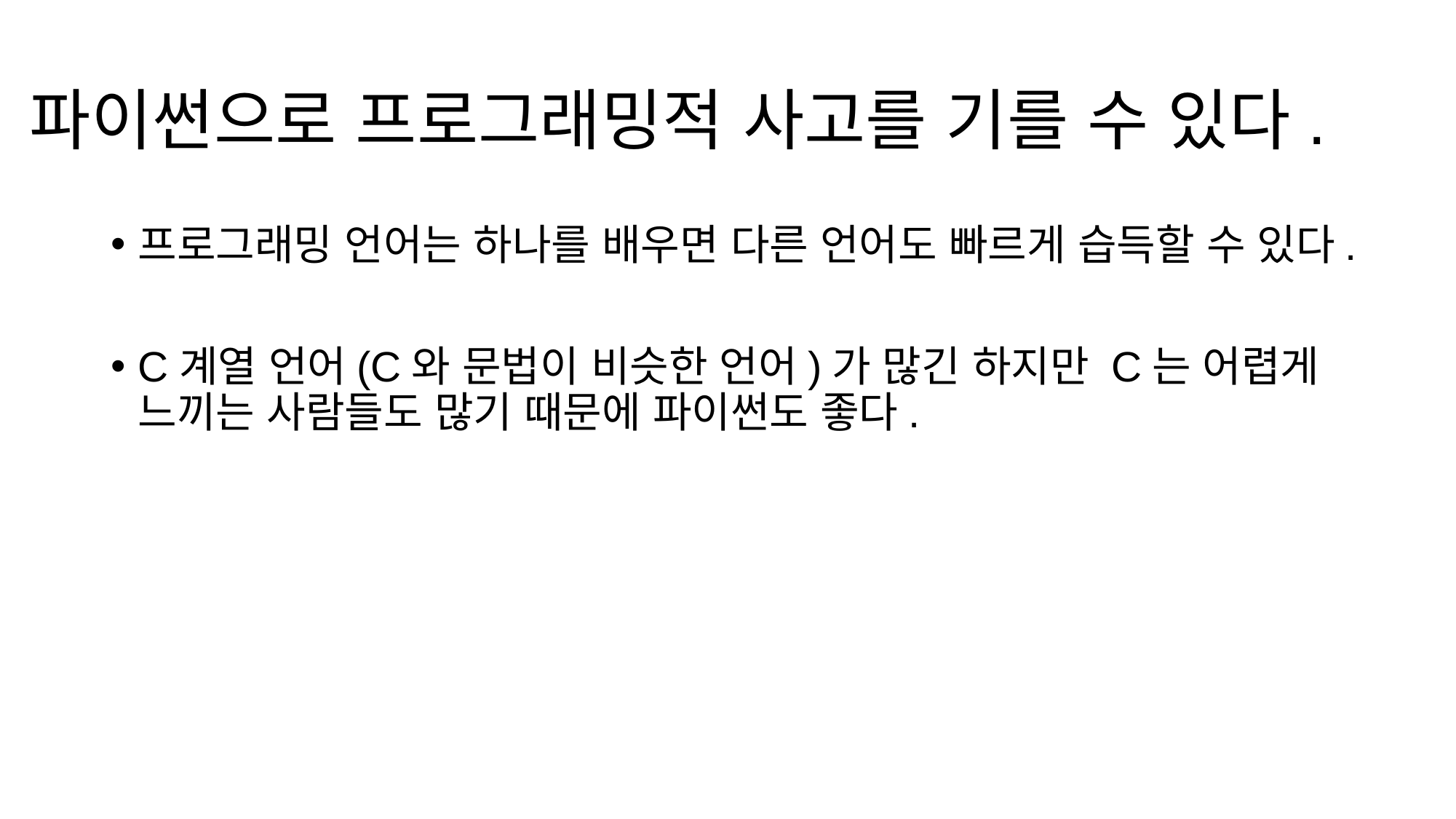

# 파이썬으로 프로그래밍적 사고를 기를 수 있다.
프로그래밍 언어는 하나를 배우면 다른 언어도 빠르게 습득할 수 있다.

C계열 언어(C와 문법이 비슷한 언어)가 많긴 하지만 C는 어렵게 느끼는 사람들도 많기 때문에 파이썬도 좋다.